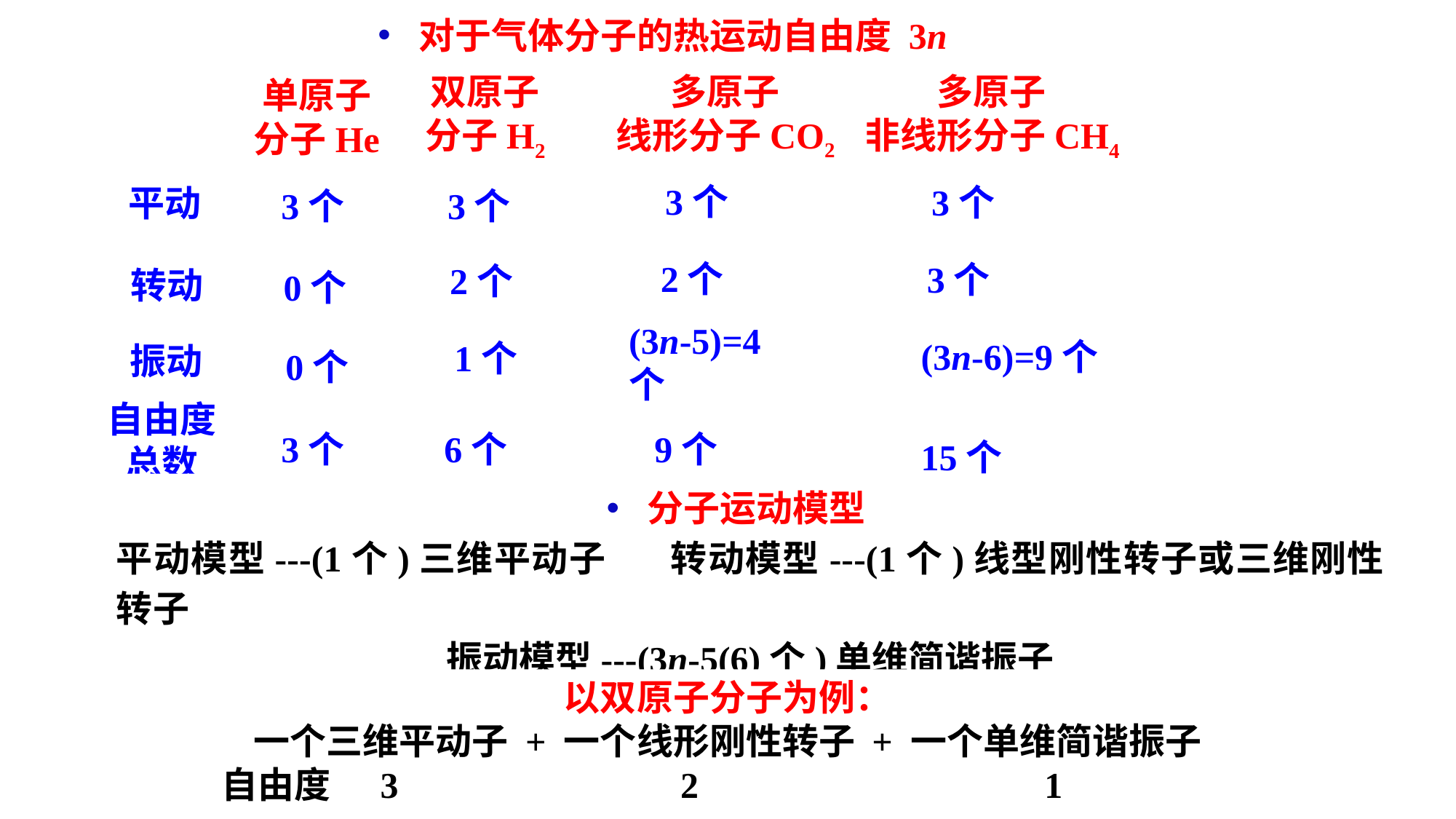

对于气体分子的热运动自由度 3n
多原子
线形分子CO2
双原子
分子H2
多原子
非线形分子CH4
单原子
分子He
3个
3个
平动
3个
3个
2个
3个
2个
转动
0个
(3n-6)=9个
1个
振动
(3n-5)=4个
0个
自由度
总数
3个
6个
9个
15个
分子运动模型
平动模型---(1个)三维平动子       转动模型---(1个)线型刚性转子或三维刚性转子
振动模型---(3n-5(6)个)单维简谐振子
以双原子分子为例：
一个三维平动子 + 一个线形刚性转子 + 一个单维简谐振子
自由度     3                               2                                      1